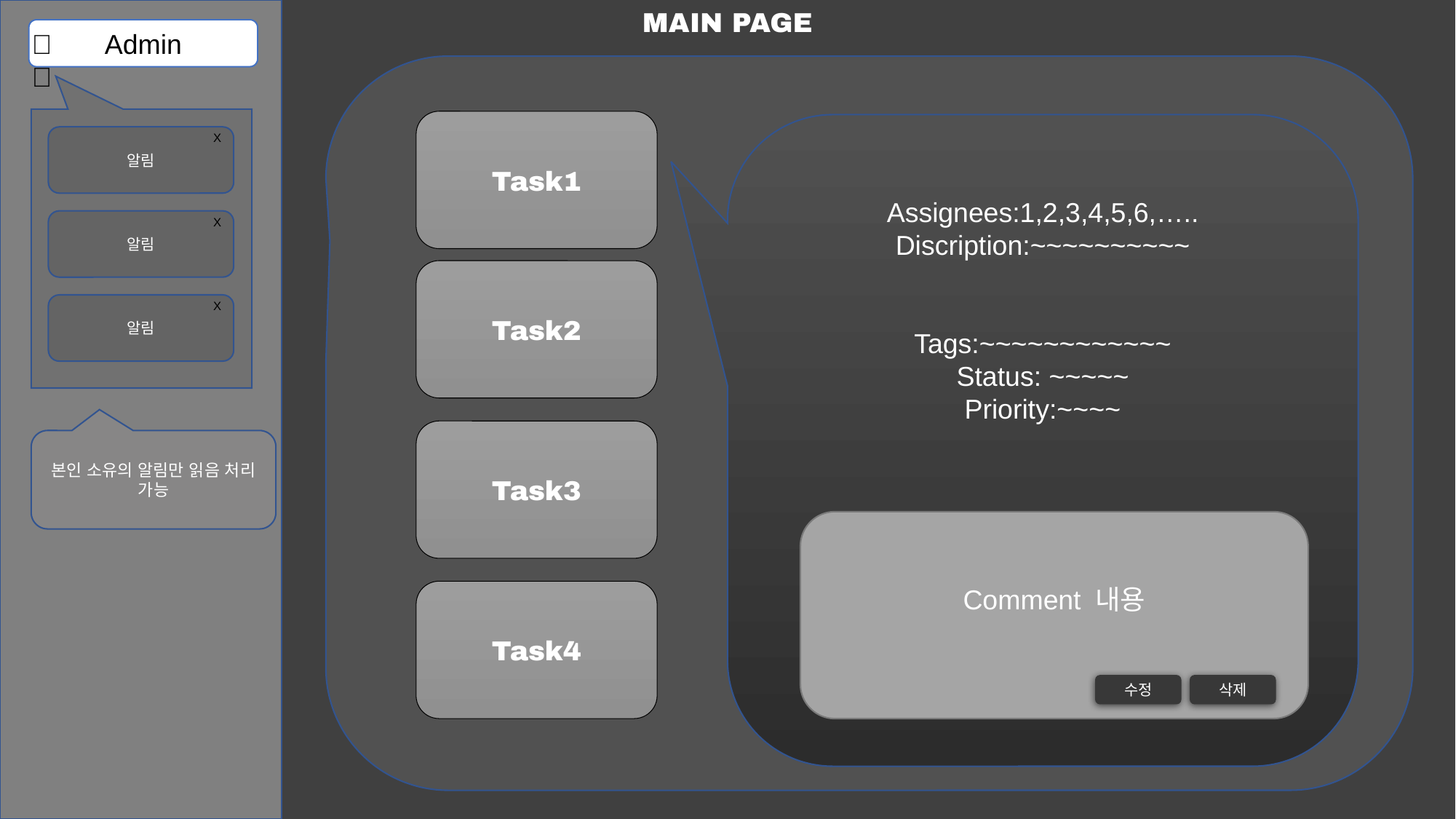

MAIN PAGE
Admin
🔔

Task1
Assignees:1,2,3,4,5,6,…..
Discription:~~~~~~~~~~

Tags:~~~~~~~~~~~~
Status: ~~~~~
Priority:~~~~

X
알림
X
알림
Task2
X
알림
Task3
본인 소유의 알림만 읽음 처리 가능
Comment 내용

Task4
수정
삭제